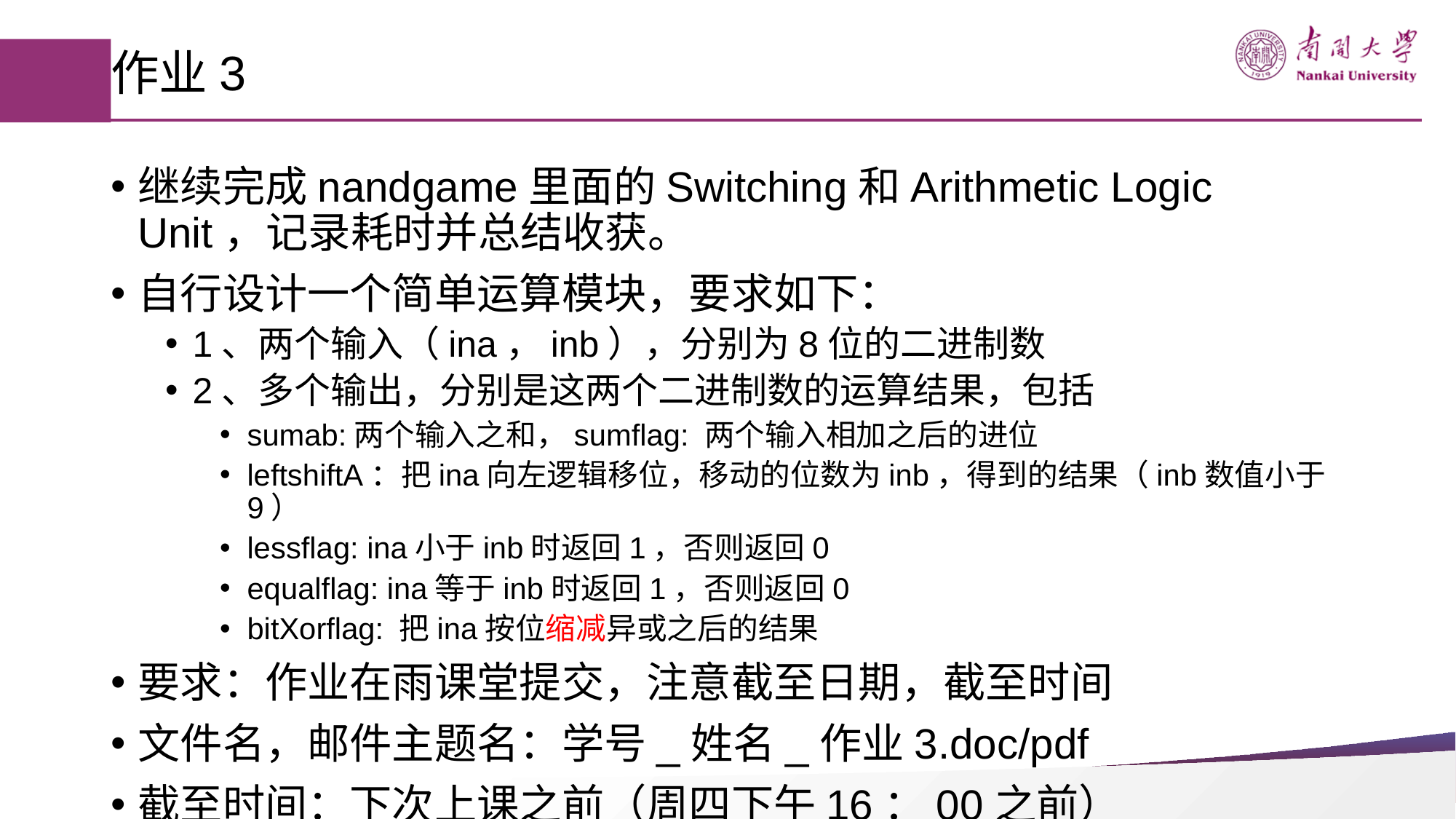

作业3
继续完成nandgame里面的Switching和Arithmetic Logic Unit，记录耗时并总结收获。
自行设计一个简单运算模块，要求如下：
1、两个输入（ina，inb），分别为8位的二进制数
2、多个输出，分别是这两个二进制数的运算结果，包括
sumab:两个输入之和，sumflag: 两个输入相加之后的进位
leftshiftA：把ina向左逻辑移位，移动的位数为inb，得到的结果（inb数值小于9）
lessflag: ina小于inb时返回1，否则返回0
equalflag: ina等于inb时返回1，否则返回0
bitXorflag: 把ina按位缩减异或之后的结果
要求：作业在雨课堂提交，注意截至日期，截至时间
文件名，邮件主题名：学号_姓名_作业3.doc/pdf
截至时间：下次上课之前（周四下午16：00之前）